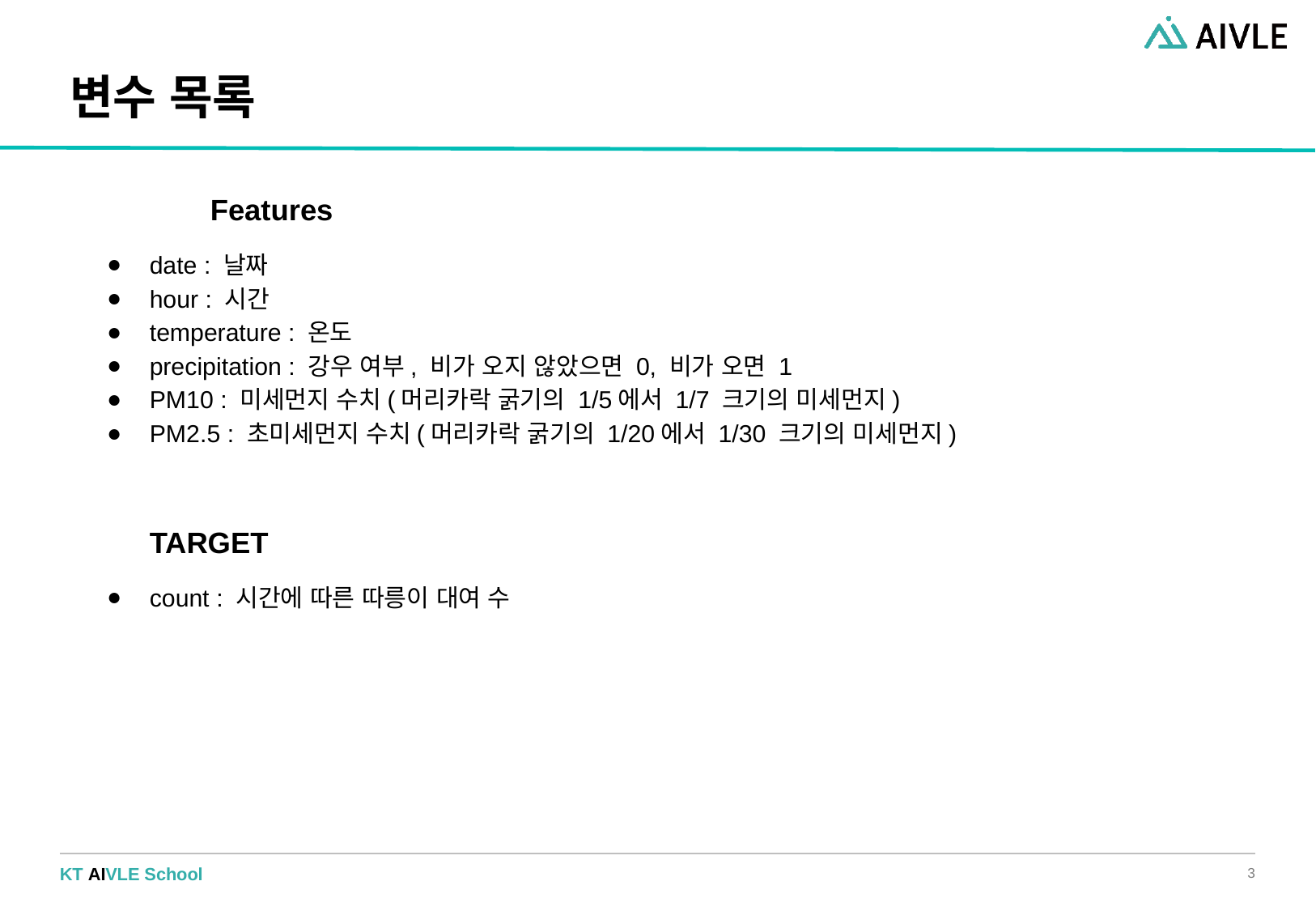

# 변수 목록
	Features
date : 날짜
hour : 시간
temperature : 온도
precipitation : 강우 여부, 비가 오지 않았으면 0, 비가 오면 1
PM10 : 미세먼지 수치(머리카락 굵기의 1/5에서 1/7 크기의 미세먼지)
PM2.5 : 초미세먼지 수치(머리카락 굵기의 1/20에서 1/30 크기의 미세먼지)

TARGET
count : 시간에 따른 따릉이 대여 수